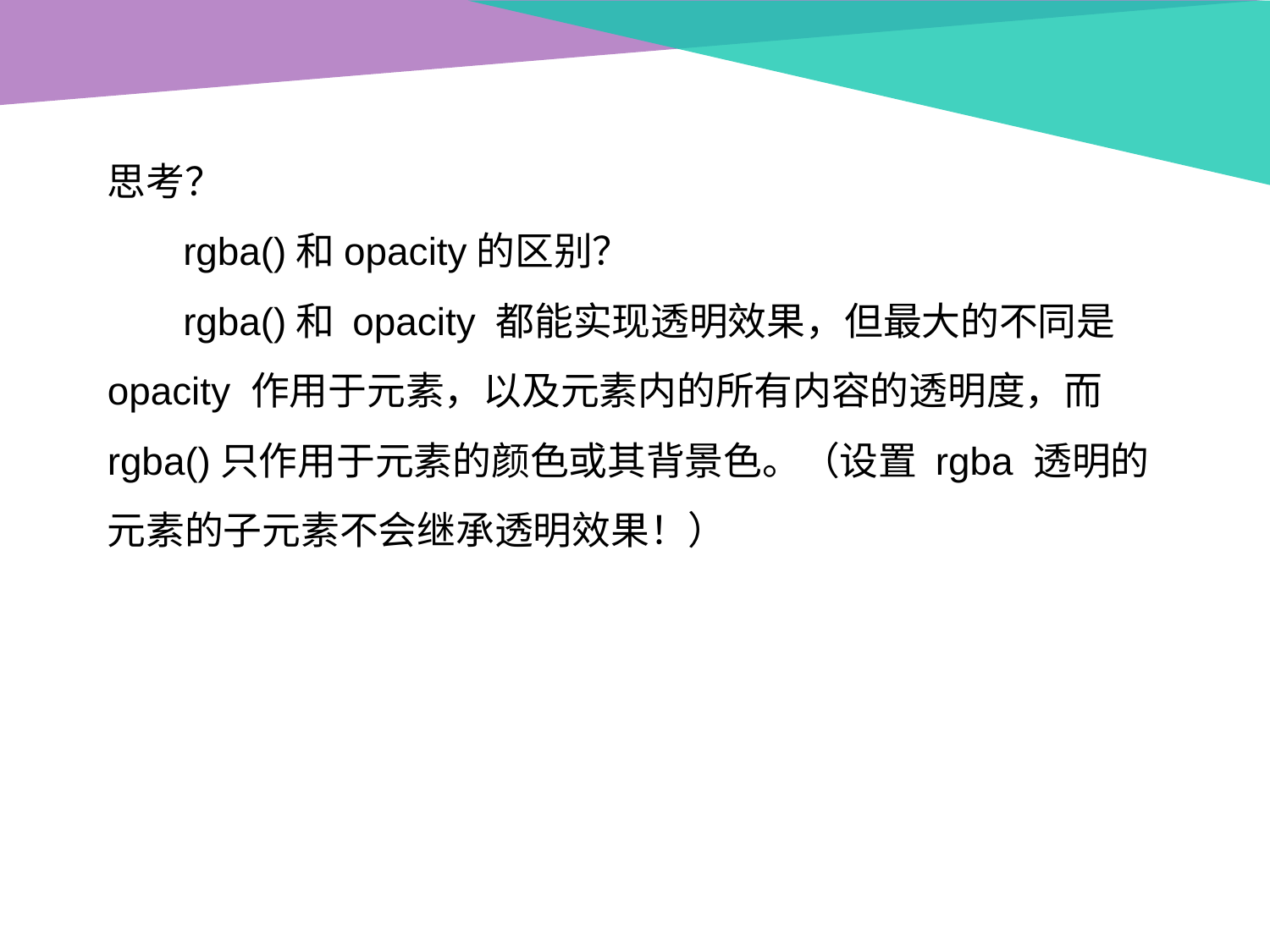

思考？
       rgba()和opacity的区别？
       rgba()和 opacity 都能实现透明效果，但最大的不同是 opacity 作用于元素，以及元素内的所有内容的透明度，而 rgba()只作用于元素的颜色或其背景色。（设置 rgba 透明的元素的子元素不会继承透明效果！）